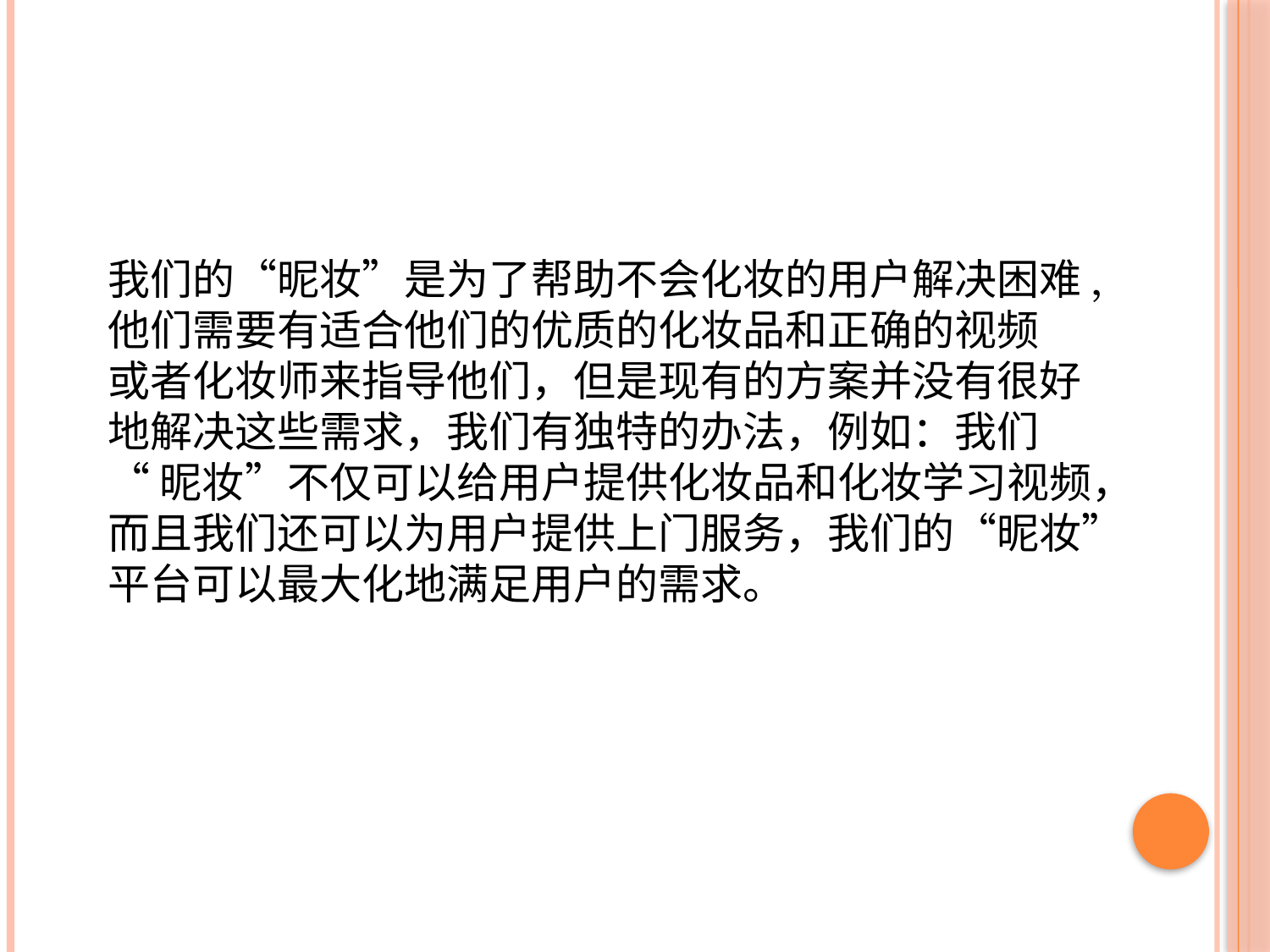

我们的“昵妆”是为了帮助不会化妆的用户解决困难,
他们需要有适合他们的优质的化妆品和正确的视频
或者化妆师来指导他们，但是现有的方案并没有很好
地解决这些需求，我们有独特的办法，例如：我们
“昵妆”不仅可以给用户提供化妆品和化妆学习视频，
而且我们还可以为用户提供上门服务，我们的“昵妆”
平台可以最大化地满足用户的需求。